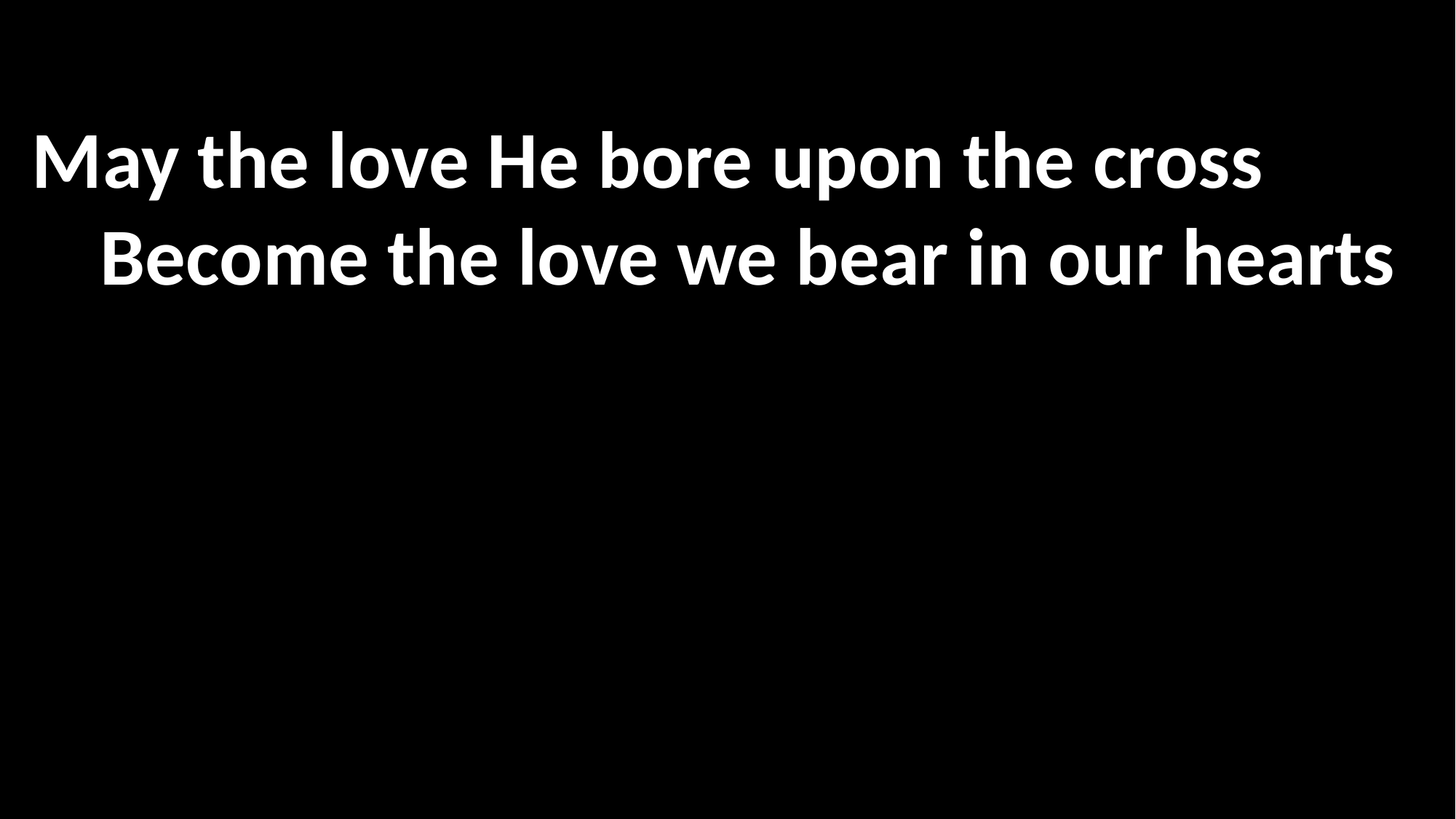

# 십자가에서 죽으신 그 사랑
우리 사랑 되게 하소서

祂在十架上所背負的愛
成為我們懷抱的愛

May the love He bore upon the cross
Become the love we bear in our hearts